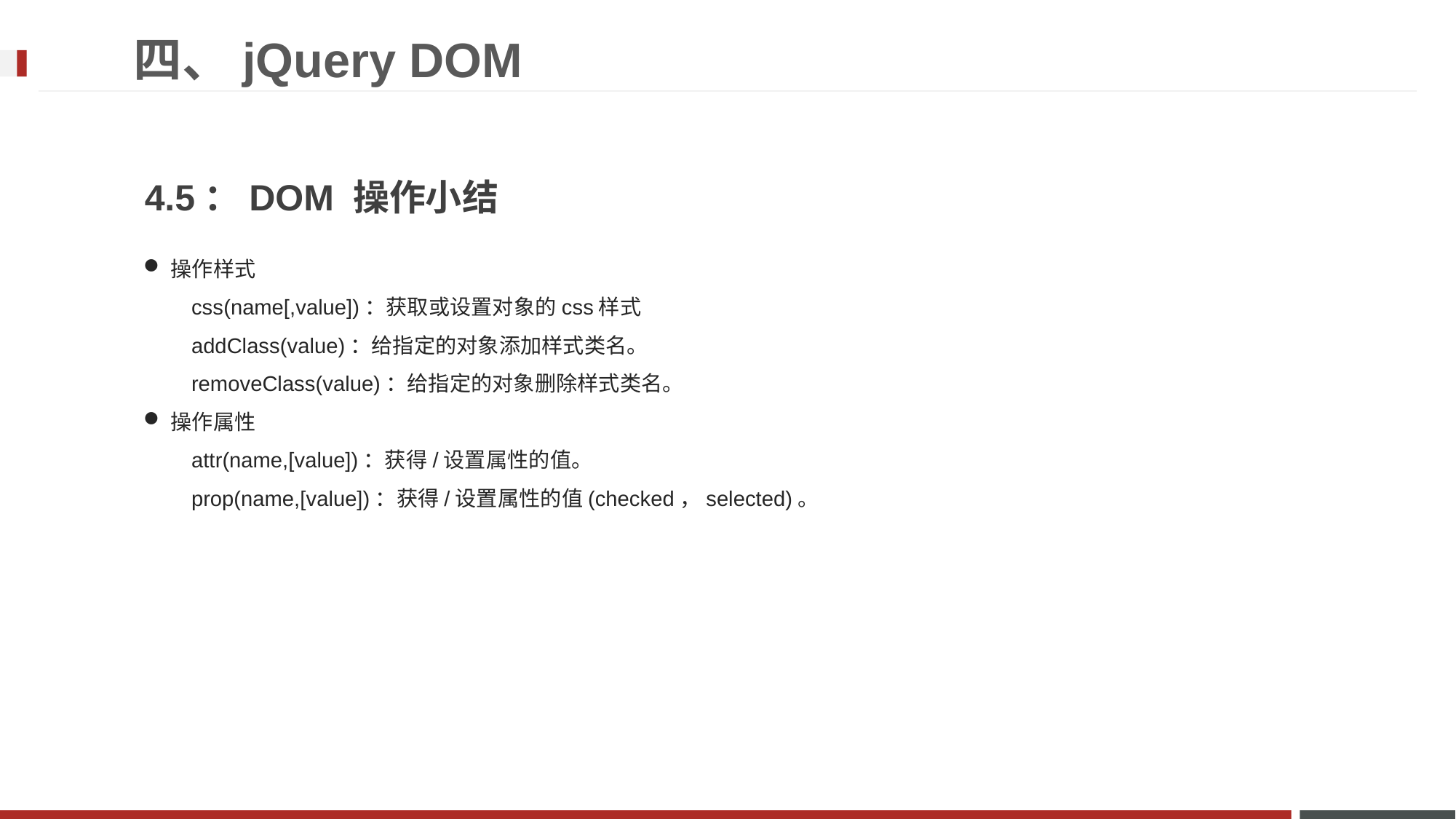

四、jQuery DOM
4.5：DOM 操作小结
操作样式
        css(name[,value])：获取或设置对象的css样式
        addClass(value)：给指定的对象添加样式类名。
        removeClass(value)：给指定的对象删除样式类名。
操作属性
        attr(name,[value])：获得/设置属性的值。
        prop(name,[value])：获得/设置属性的值(checked，selected)。